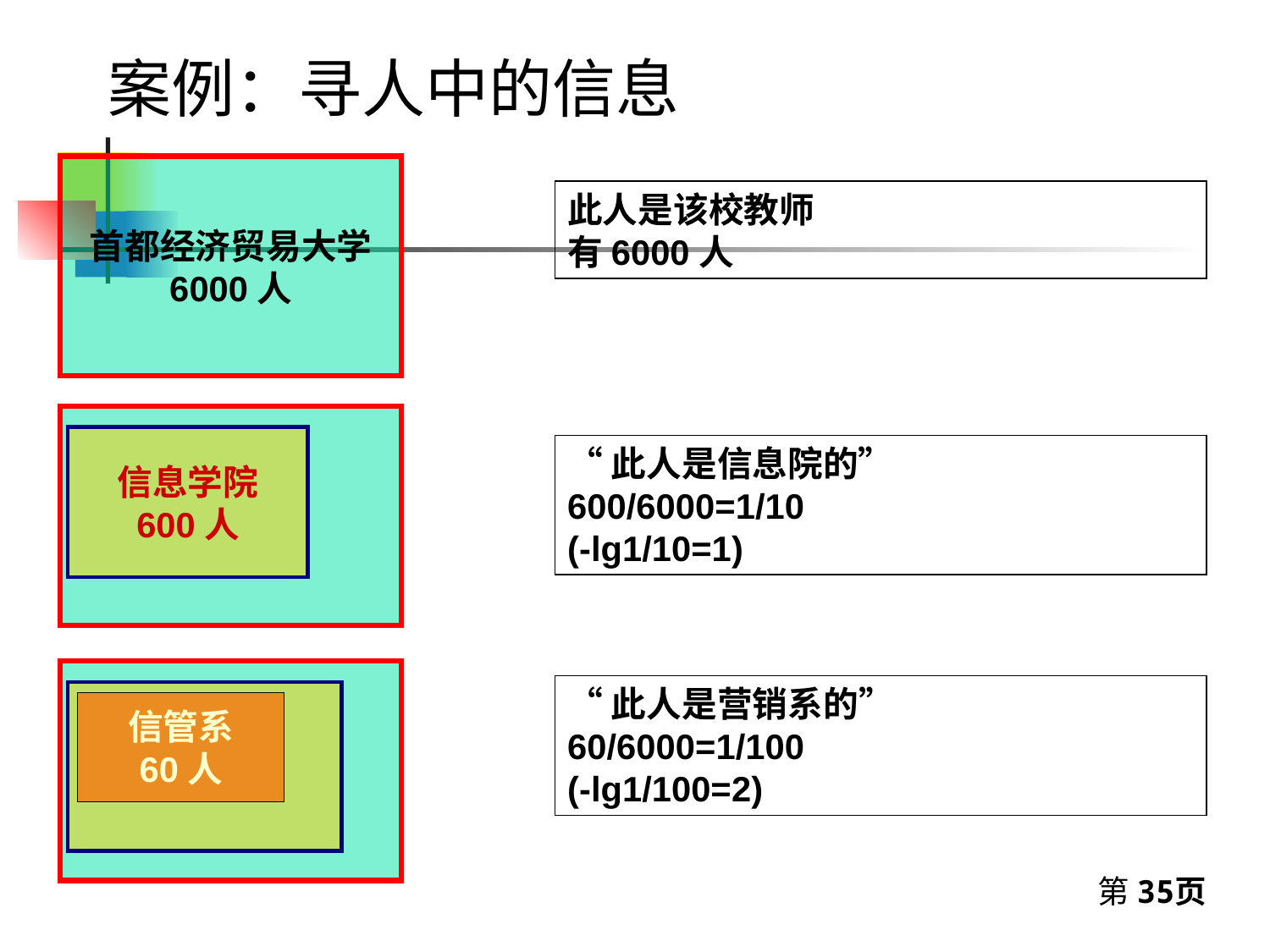

# 案例：寻人中的信息
首都经济贸易大学
6000人
此人是该校教师
有6000人

信息学院
600人
“此人是信息院的”
600/6000=1/10
(-lg1/10=1)

信管系
60人
“此人是营销系的”
60/6000=1/100
(-lg1/100=2)